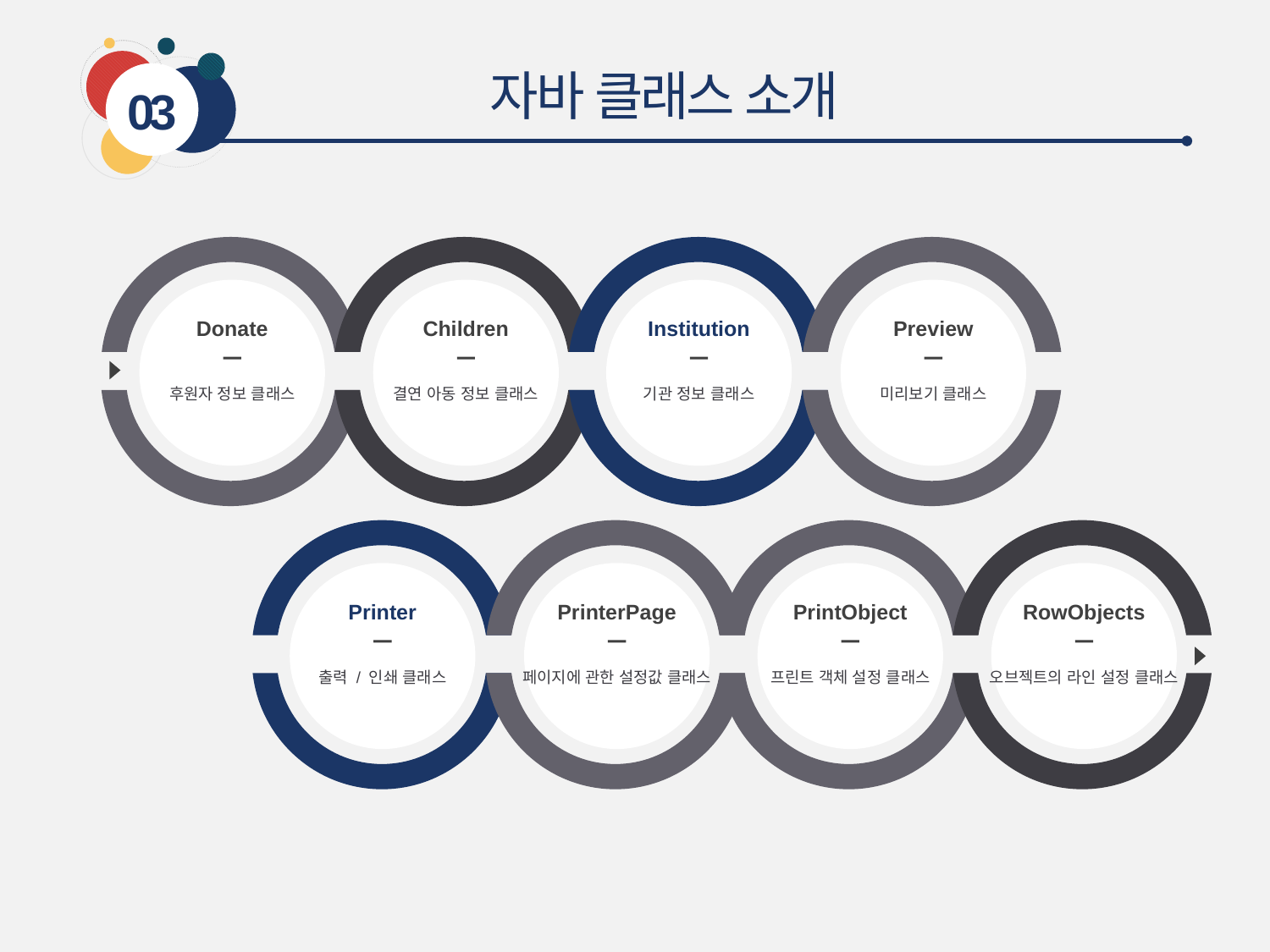

자바 클래스 소개
03

Donate
Children
Institution
Preview

후원자 정보 클래스
결연 아동 정보 클래스
기관 정보 클래스
미리보기 클래스

Printer
PrinterPage
PrintObject
RowObjects

출력 / 인쇄 클래스
페이지에 관한 설정값 클래스
프린트 객체 설정 클래스
오브젝트의 라인 설정 클래스